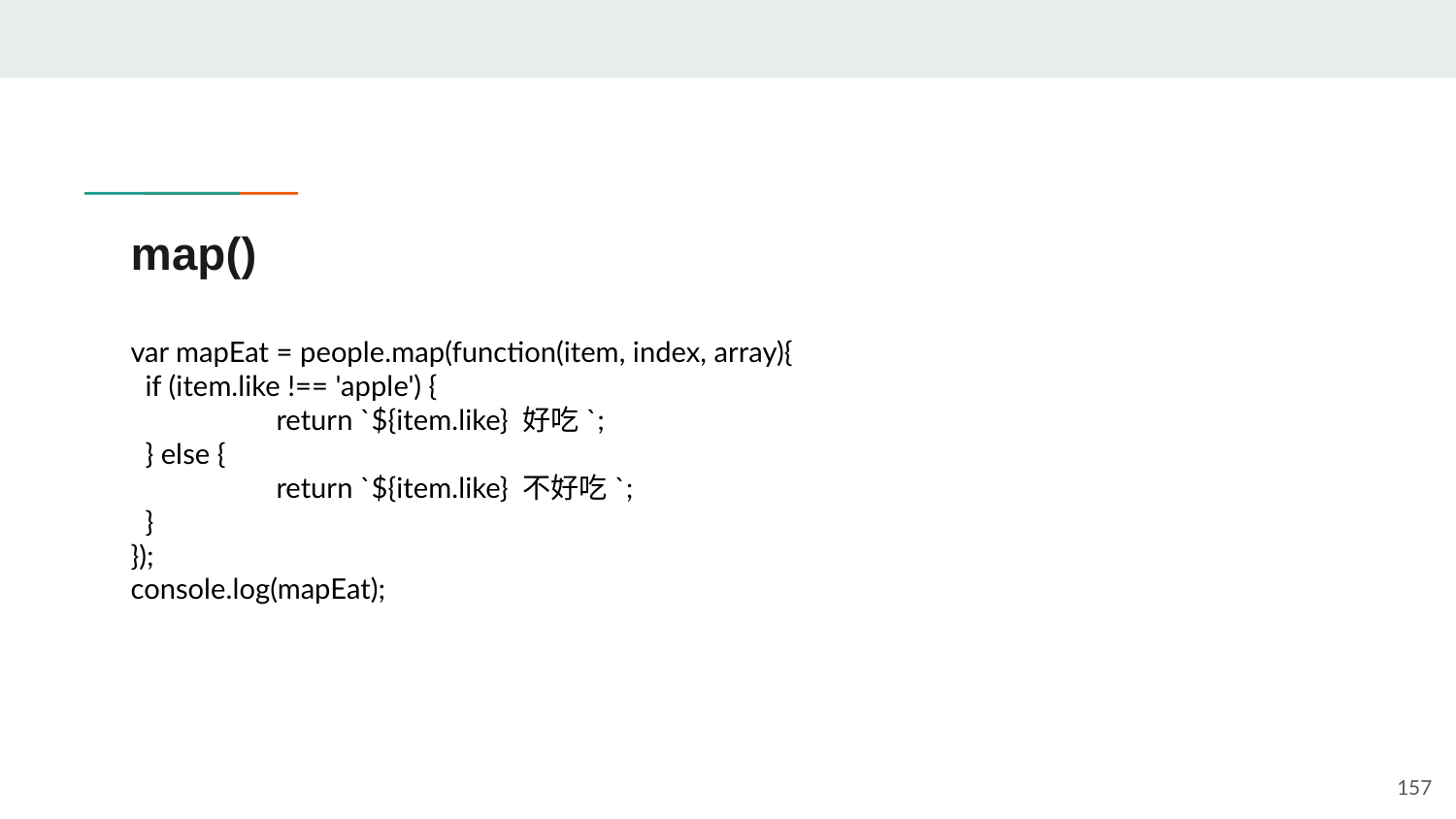

# map()
var mapEat = people.map(function(item, index, array){
  if (item.like !== 'apple') {
	return `${item.like} 好吃`;
  } else {
	return `${item.like} 不好吃`;
  }
});
console.log(mapEat);

157